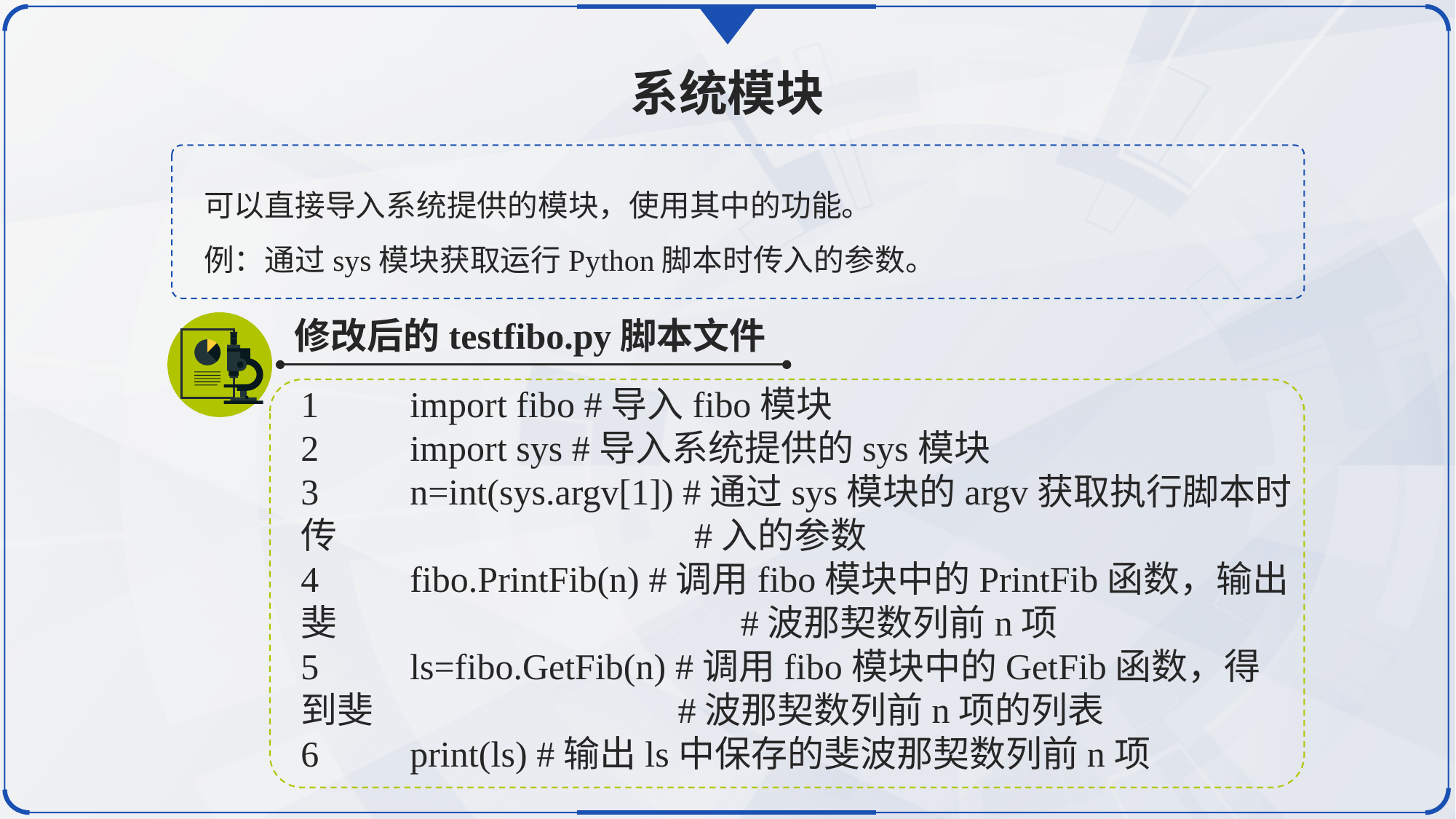

系统模块

可以直接导入系统提供的模块，使用其中的功能。
例：通过sys模块获取运行Python脚本时传入的参数。
修改后的testfibo.py脚本文件

1	import fibo #导入fibo模块
2	import sys #导入系统提供的sys模块
3	n=int(sys.argv[1]) #通过sys模块的argv获取执行脚本时传  			       #入的参数
4	fibo.PrintFib(n) #调用fibo模块中的PrintFib函数，输出斐              	                          #波那契数列前n项
5	ls=fibo.GetFib(n) #调用fibo模块中的GetFib函数，得到斐			     #波那契数列前n项的列表
6	print(ls) #输出ls中保存的斐波那契数列前n项